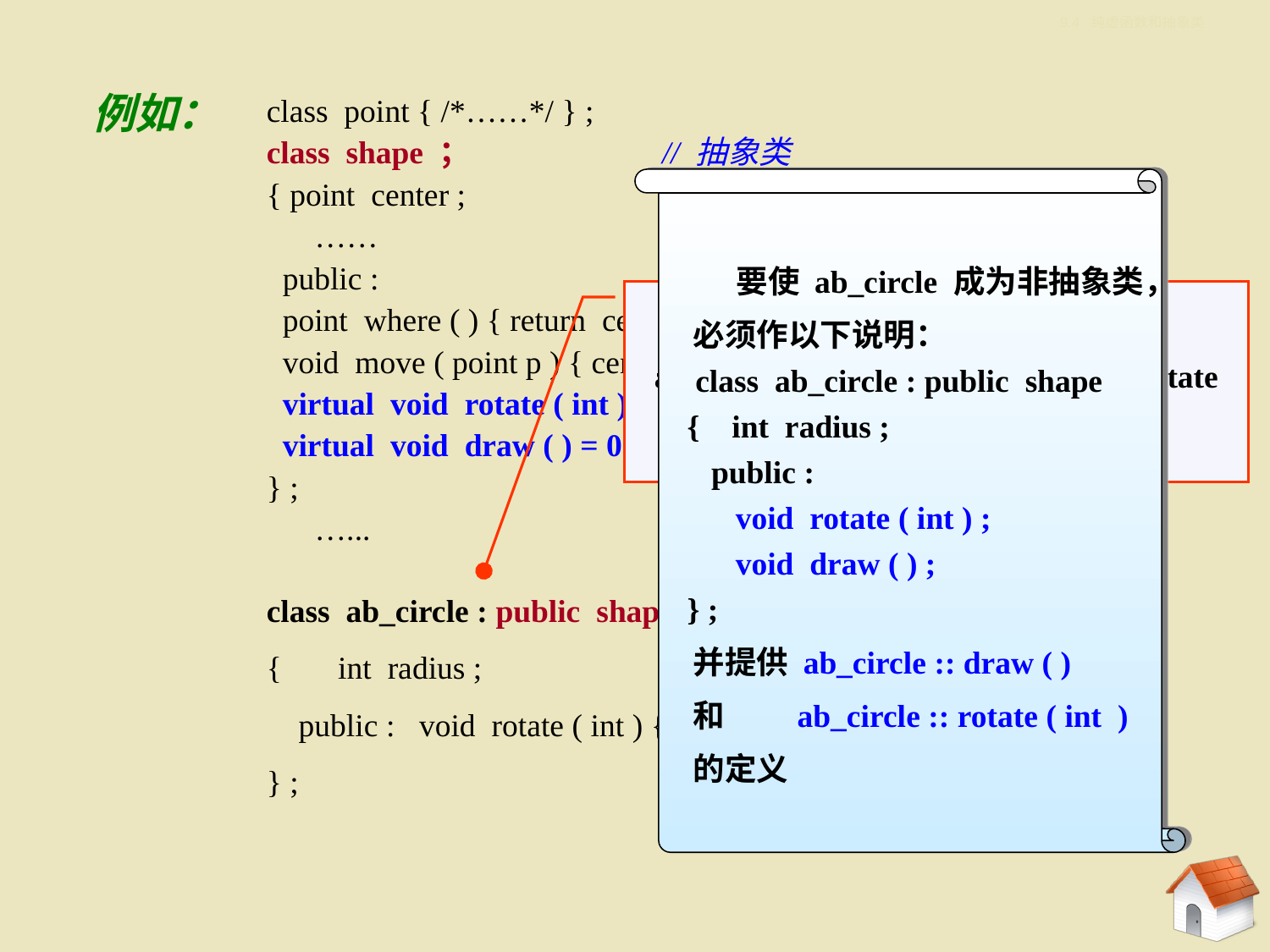

9.4  纯虚函数和抽象类
例如：
class  point { /*……*/ } ;
class  shape ；		 // 抽象类
{ point  center ;
      ……
  public :
  point  where ( ) { return  center ; }
  void  move ( point p ) { center = p ; draw ( ) ; }
  virtual  void  rotate ( int ) = 0 ; 		// 纯虚函数
  virtual  void  draw ( ) = 0 ;			// 纯虚函数
} ;
      …...
        要使 ab_circle 成为非抽象类，
  必须作以下说明：
   class  ab_circle : public  shape
  {    int  radius ;
     public :
        void  rotate ( int ) ;
        void  draw ( ) ;
  } ;
  并提供 ab_circle :: draw ( )
  和         ab_circle :: rotate ( int  )
  的定义
 ab_circle 类仍为抽象类
ab_circle :: draw ( ) 、ab_circle :: rotate ( )
也是纯虚函数
class  ab_circle : public  shape
{       int  radius ;
    public :   void  rotate ( int ) { } ;
} ;